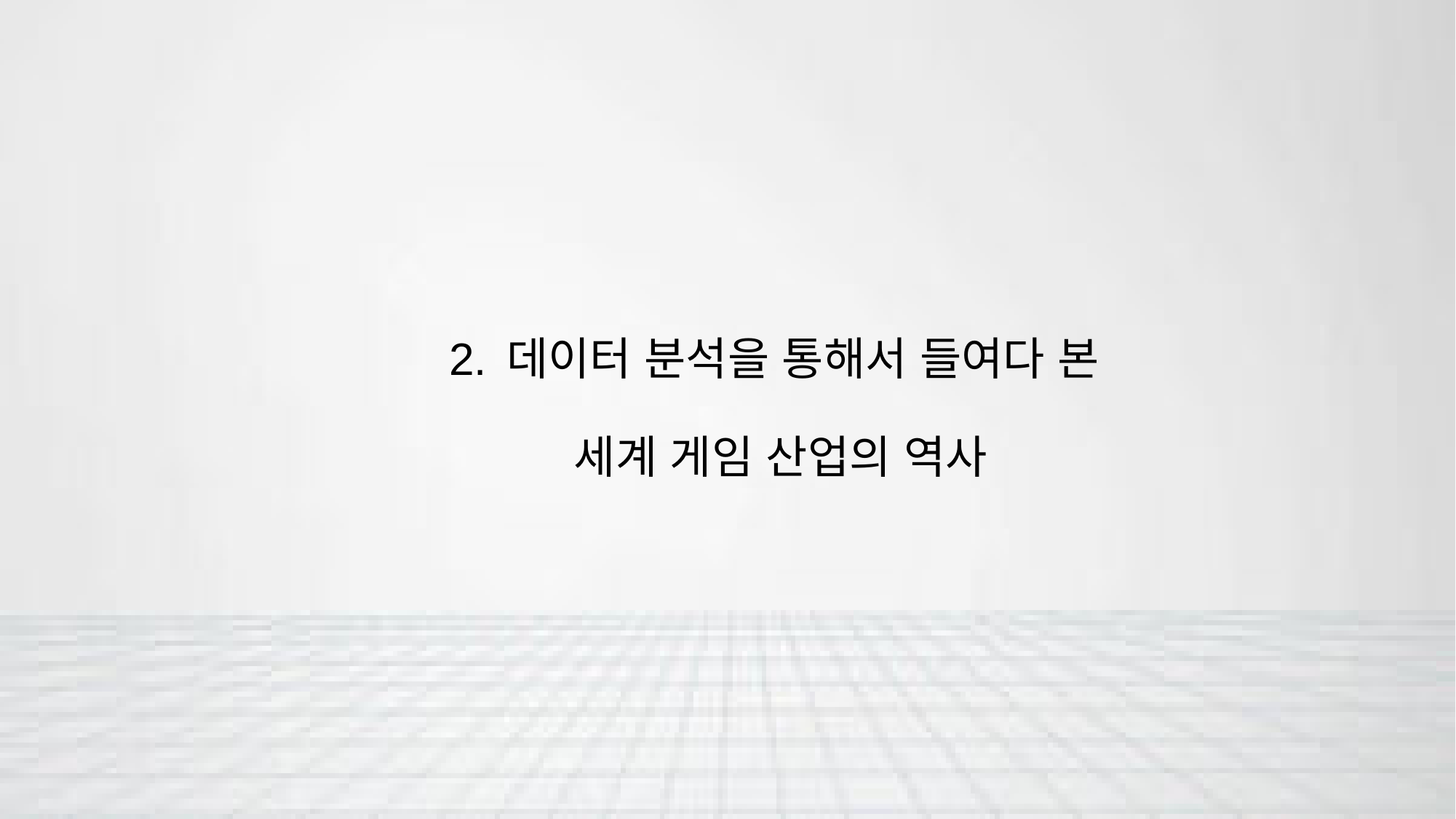

# 2. 데이터 분석을 통해서 들여다 본 세계 게임 산업의 역사